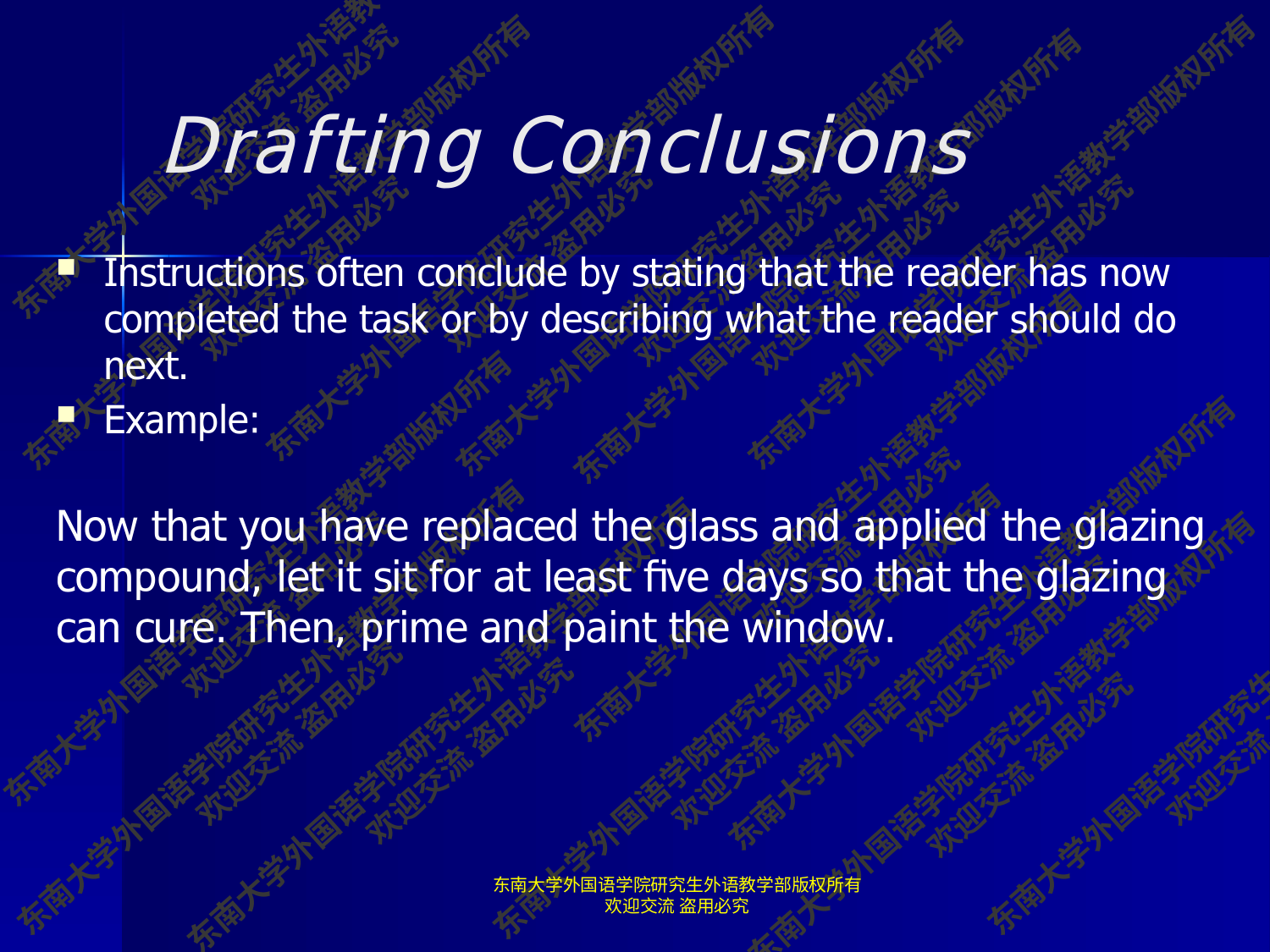

# Drafting Conclusions
Instructions often conclude by stating that the reader has now completed the task or by describing what the reader should do next.
Example:

Now that you have replaced the glass and applied the glazing compound, let it sit for at least five days so that the glazing can cure. Then, prime and paint the window.
东南大学外国语学院研究生外语教学部版权所有 欢迎交流 盗用必究